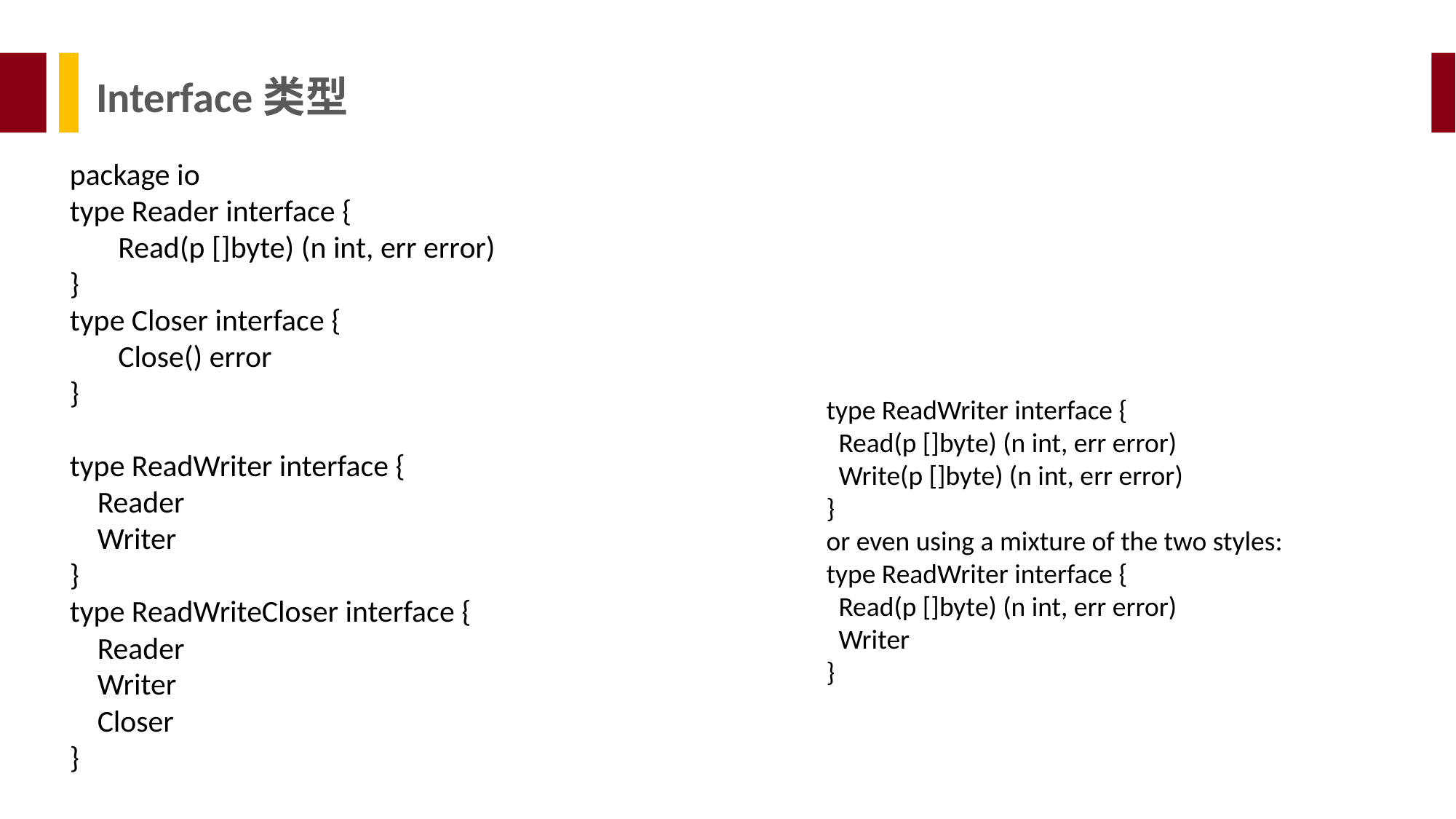

Interface类型
package io
type Reader interface {
       Read(p []byte) (n int, err error)
}
type Closer interface {
       Close() error
}

type ReadWriter interface {
    Reader
    Writer
}
type ReadWriteCloser interface {
    Reader
    Writer
    Closer
}
type ReadWriter interface {
  Read(p []byte) (n int, err error)
  Write(p []byte) (n int, err error)
}
or even using a mixture of the two styles:
type ReadWriter interface {
  Read(p []byte) (n int, err error)
  Writer
}